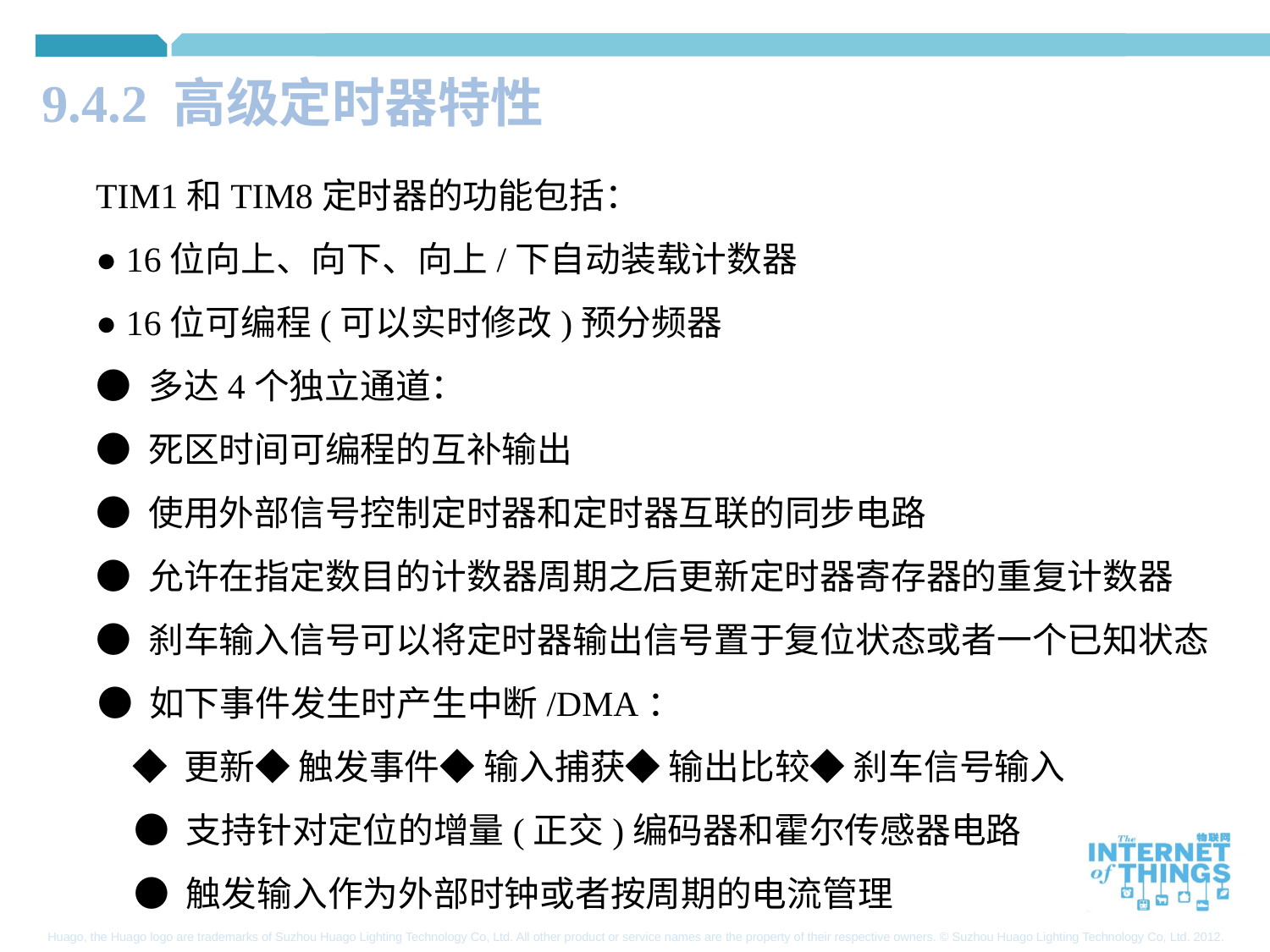

9.4.2 高级定时器特性
TIM1和TIM8定时器的功能包括：
● 16位向上、向下、向上/下自动装载计数器
● 16位可编程(可以实时修改)预分频器
● 多达4个独立通道：
● 死区时间可编程的互补输出
● 使用外部信号控制定时器和定时器互联的同步电路
● 允许在指定数目的计数器周期之后更新定时器寄存器的重复计数器
● 刹车输入信号可以将定时器输出信号置于复位状态或者一个已知状态
● 如下事件发生时产生中断/DMA：
◆ 更新◆ 触发事件◆ 输入捕获◆ 输出比较◆ 刹车信号输入
● 支持针对定位的增量(正交)编码器和霍尔传感器电路
● 触发输入作为外部时钟或者按周期的电流管理